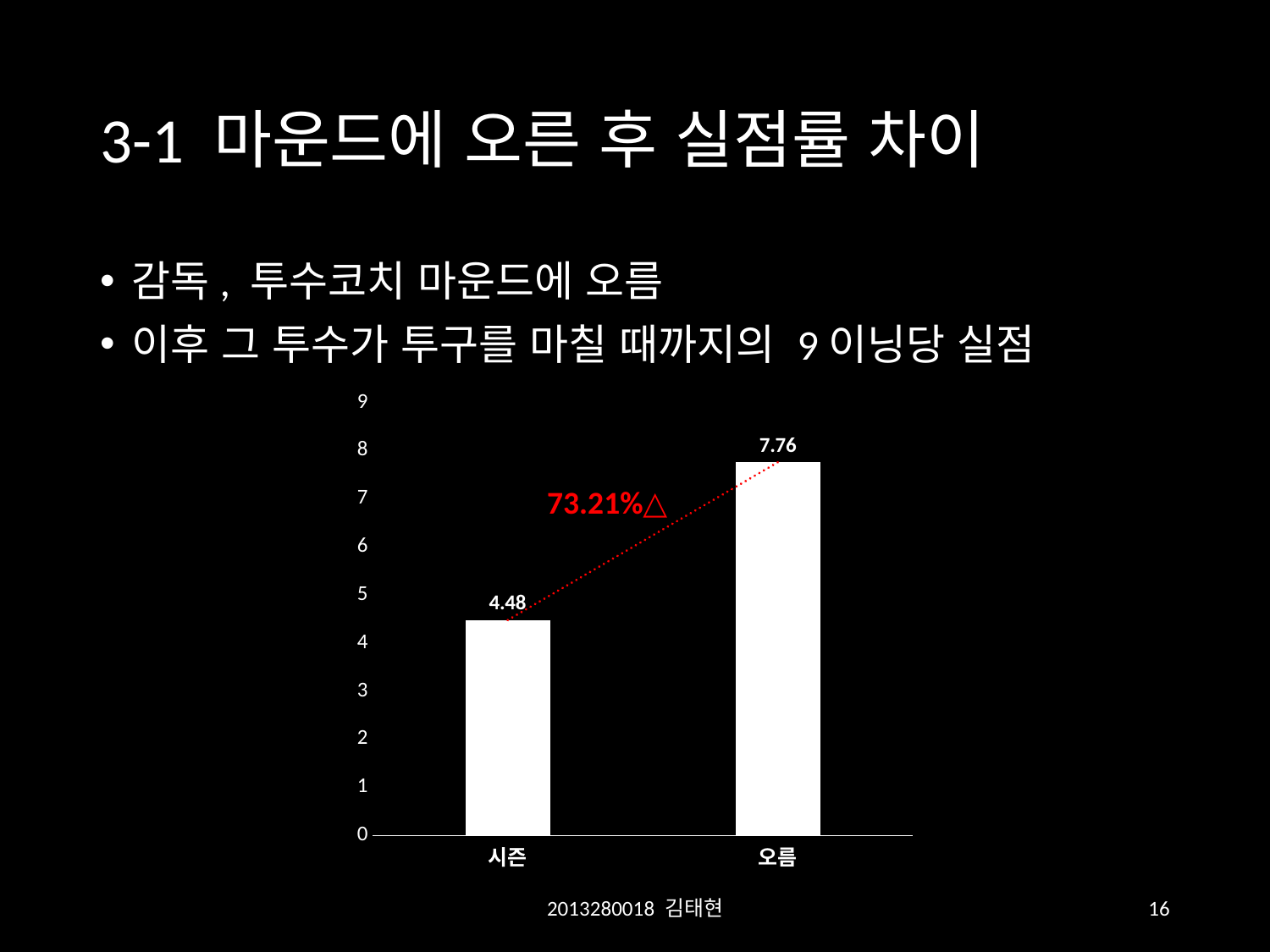

# 3-1 마운드에 오른 후 실점률 차이
감독, 투수코치 마운드에 오름
이후 그 투수가 투구를 마칠 때까지의 9이닝당 실점

### Chart

| Category | 9이닝당 실점률 |
|---|---|
| 시즌 | 4.48 |
| 오름 | 7.76 |
73.21%△
2013280018 김태현
16